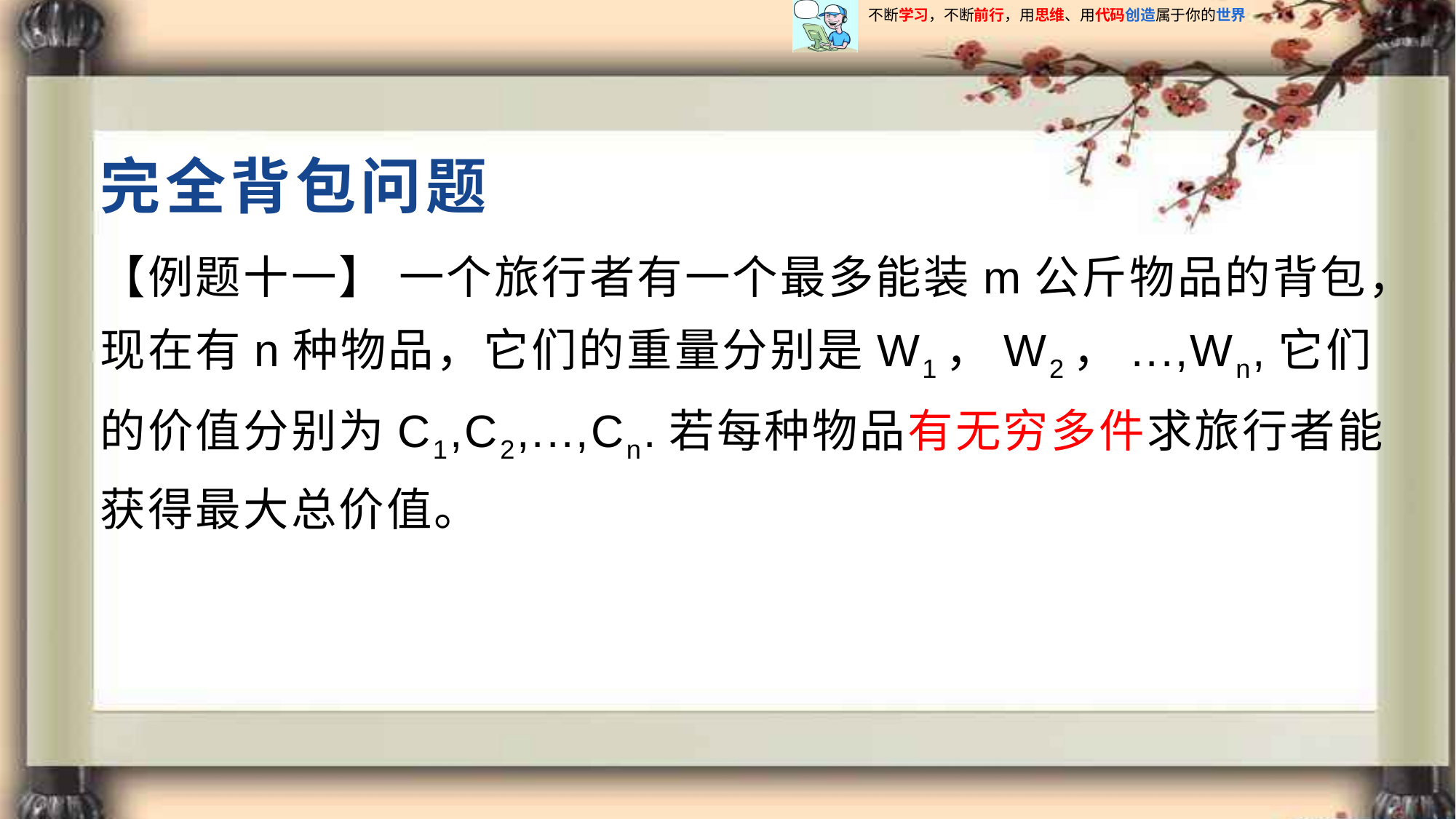

# 完全背包问题
【例题十一】 一个旅行者有一个最多能装m公斤物品的背包，现在有n种物品，它们的重量分别是W1，W2，...,Wn,它们的价值分别为C1,C2,...,Cn.若每种物品有无穷多件求旅行者能获得最大总价值。